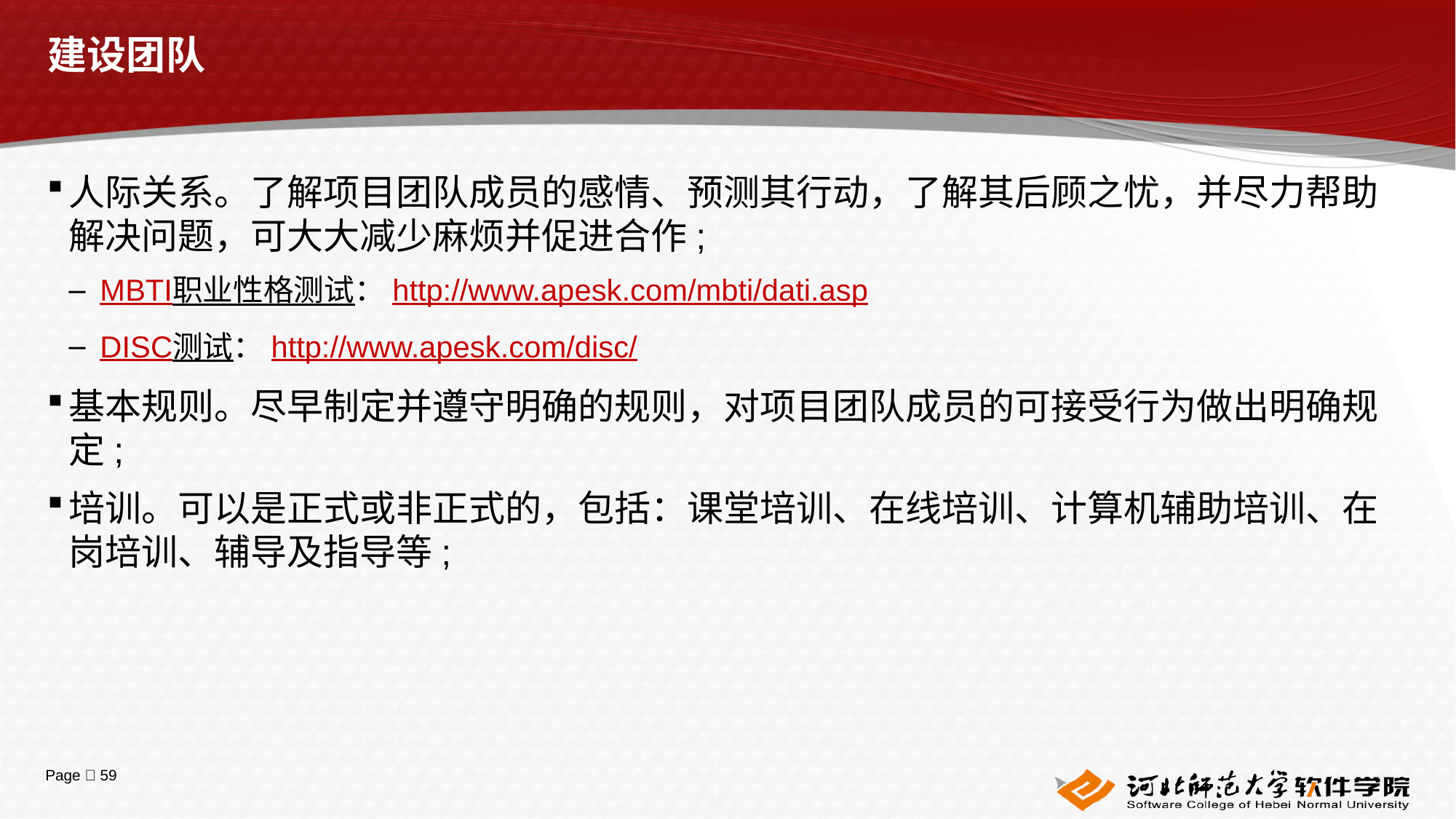

# 建设团队
人际关系。了解项目团队成员的感情、预测其行动，了解其后顾之忧，并尽力帮助解决问题，可大大减少麻烦并促进合作;
MBTI职业性格测试：http://www.apesk.com/mbti/dati.asp
DISC测试：http://www.apesk.com/disc/
基本规则。尽早制定并遵守明确的规则，对项目团队成员的可接受行为做出明确规定;
培训。可以是正式或非正式的，包括：课堂培训、在线培训、计算机辅助培训、在岗培训、辅导及指导等;